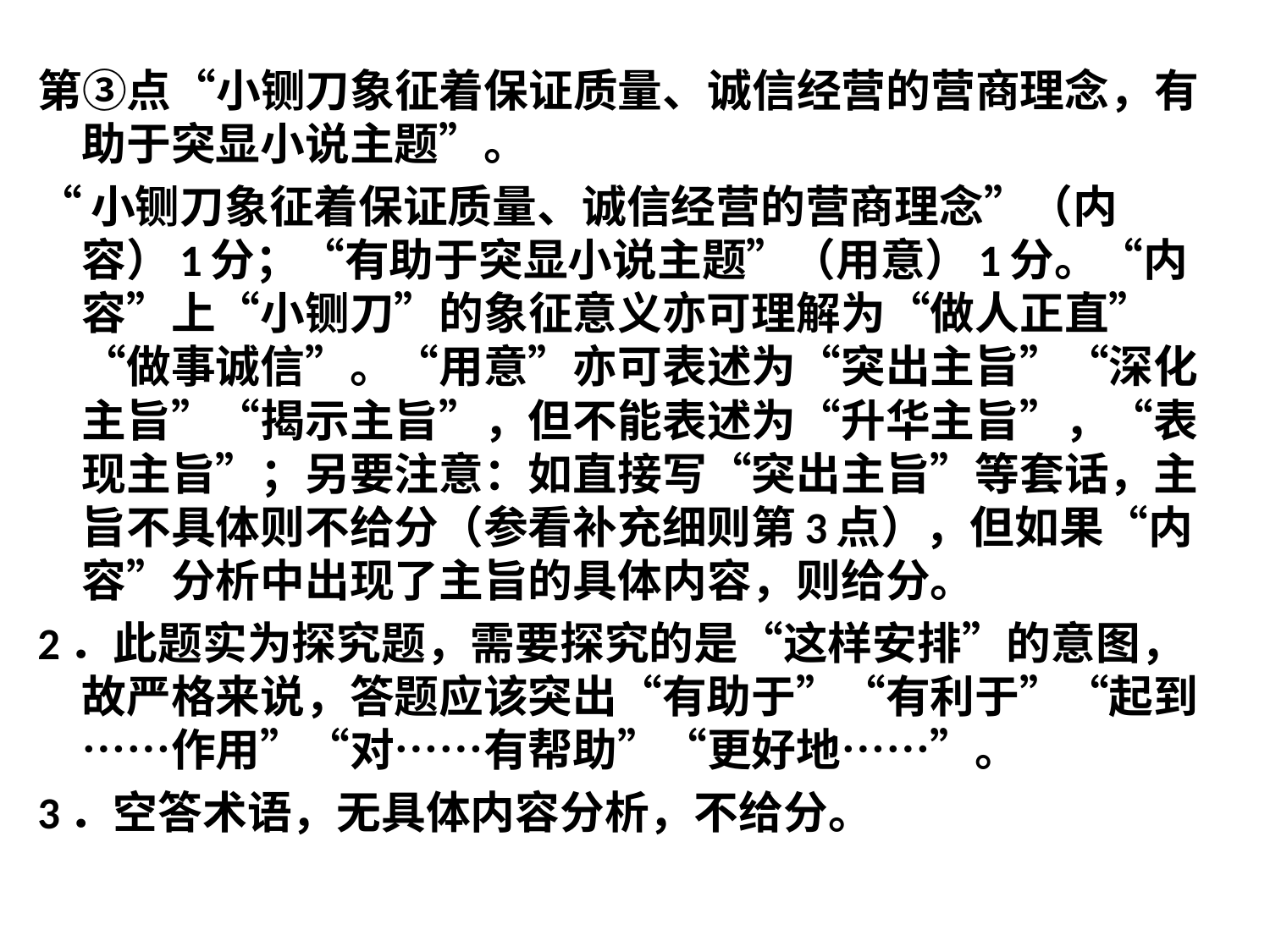

第③点“小铡刀象征着保证质量、诚信经营的营商理念，有助于突显小说主题”。
“小铡刀象征着保证质量、诚信经营的营商理念”（内容）1分；“有助于突显小说主题”（用意）1分。“内容”上“小铡刀”的象征意义亦可理解为“做人正直”“做事诚信”。“用意”亦可表述为“突出主旨”“深化主旨”“揭示主旨”，但不能表述为“升华主旨”，“表现主旨”；另要注意：如直接写“突出主旨”等套话，主旨不具体则不给分（参看补充细则第3点），但如果“内容”分析中出现了主旨的具体内容，则给分。
2．此题实为探究题，需要探究的是“这样安排”的意图，故严格来说，答题应该突出“有助于”“有利于”“起到……作用”“对……有帮助”“更好地……”。
3．空答术语，无具体内容分析，不给分。